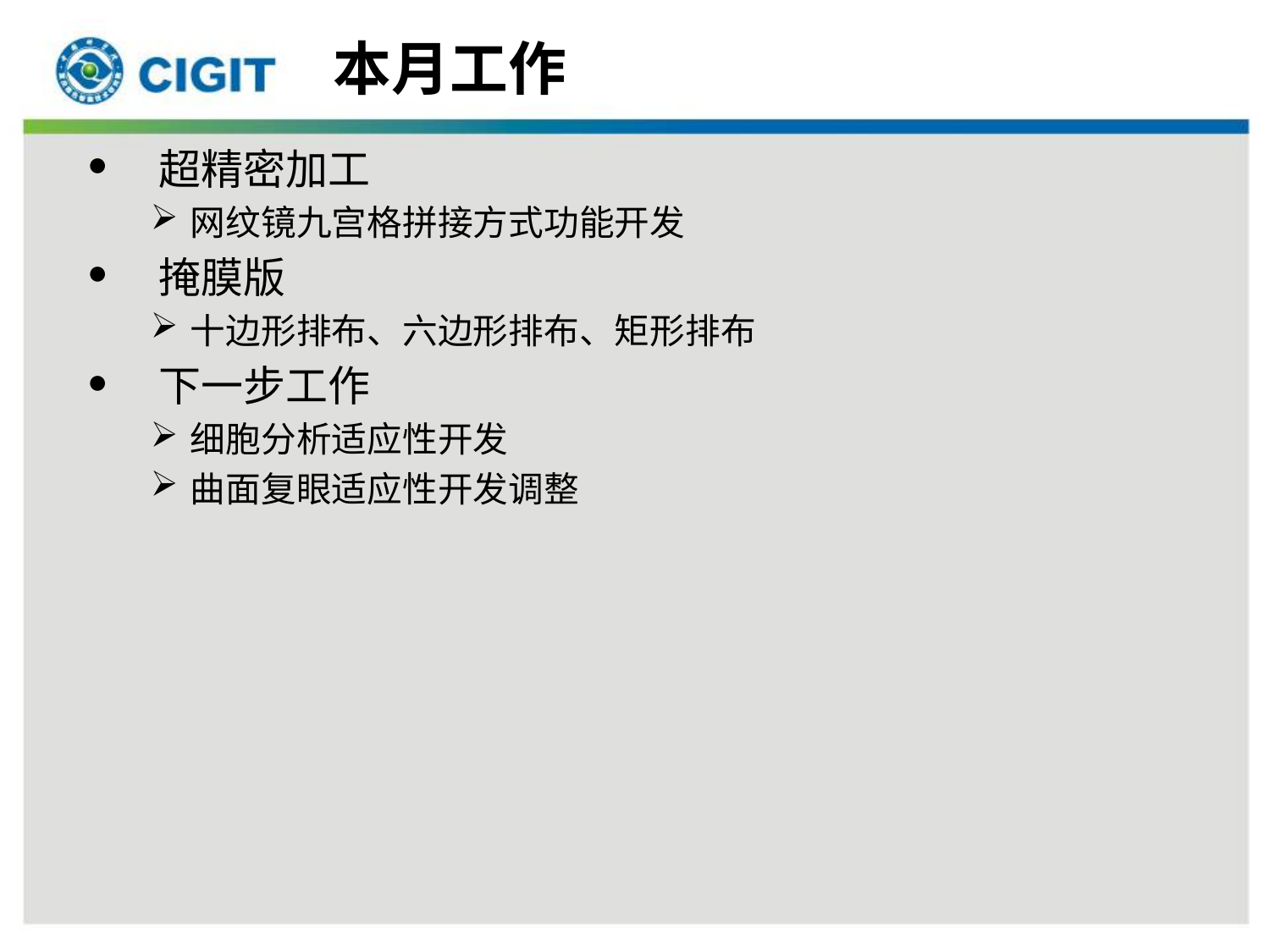

本月工作
超精密加工
网纹镜九宫格拼接方式功能开发
掩膜版
十边形排布、六边形排布、矩形排布
下一步工作
细胞分析适应性开发
曲面复眼适应性开发调整